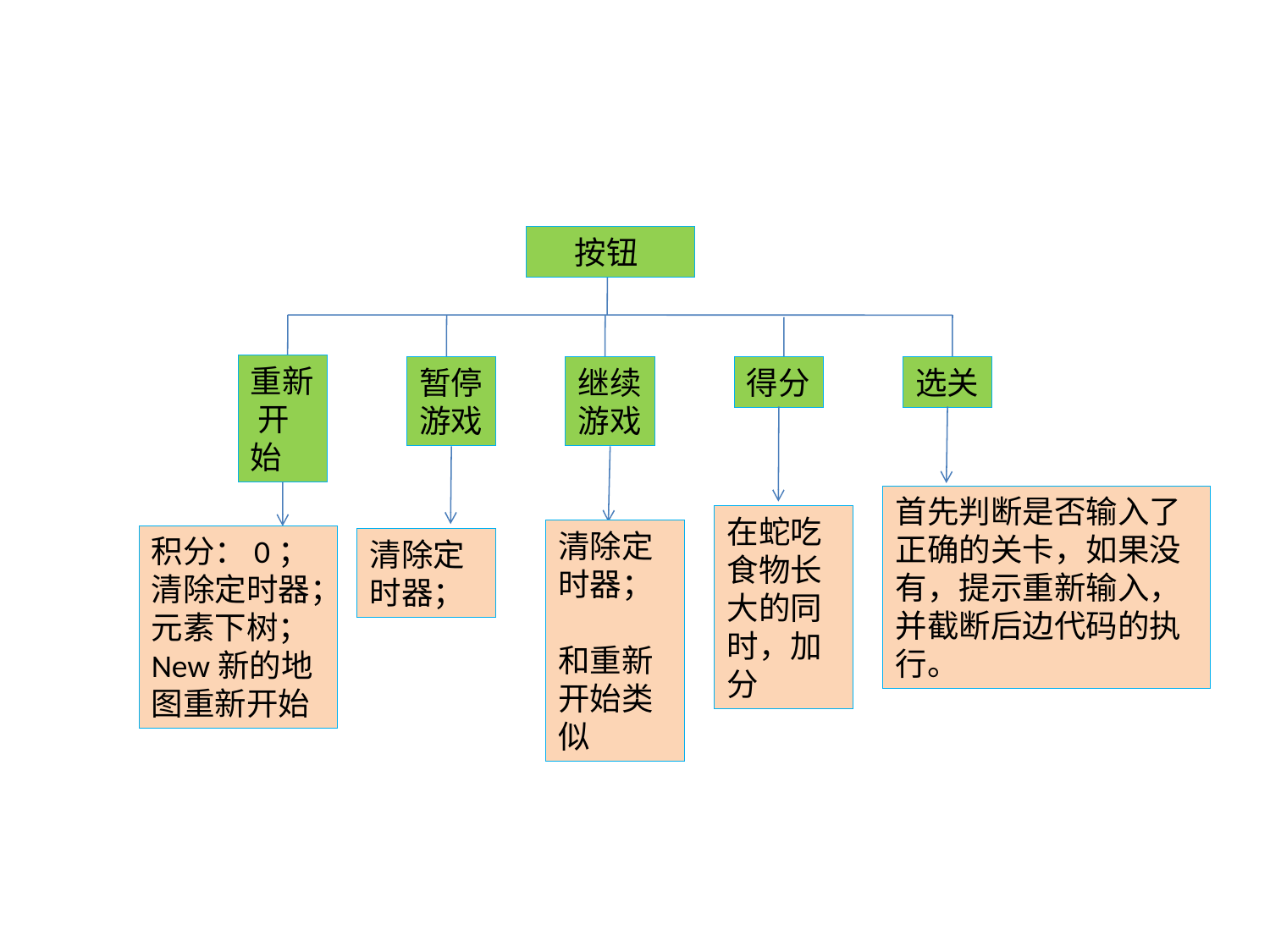

按钮
重新  开始
暂停游戏
继续游戏
得分
选关
首先判断是否输入了正确的关卡，如果没有，提示重新输入，并截断后边代码的执行。
在蛇吃食物长大的同时，加分
清除定时器；

和重新开始类似
积分：0；
清除定时器；
元素下树；
New新的地图重新开始
清除定时器；